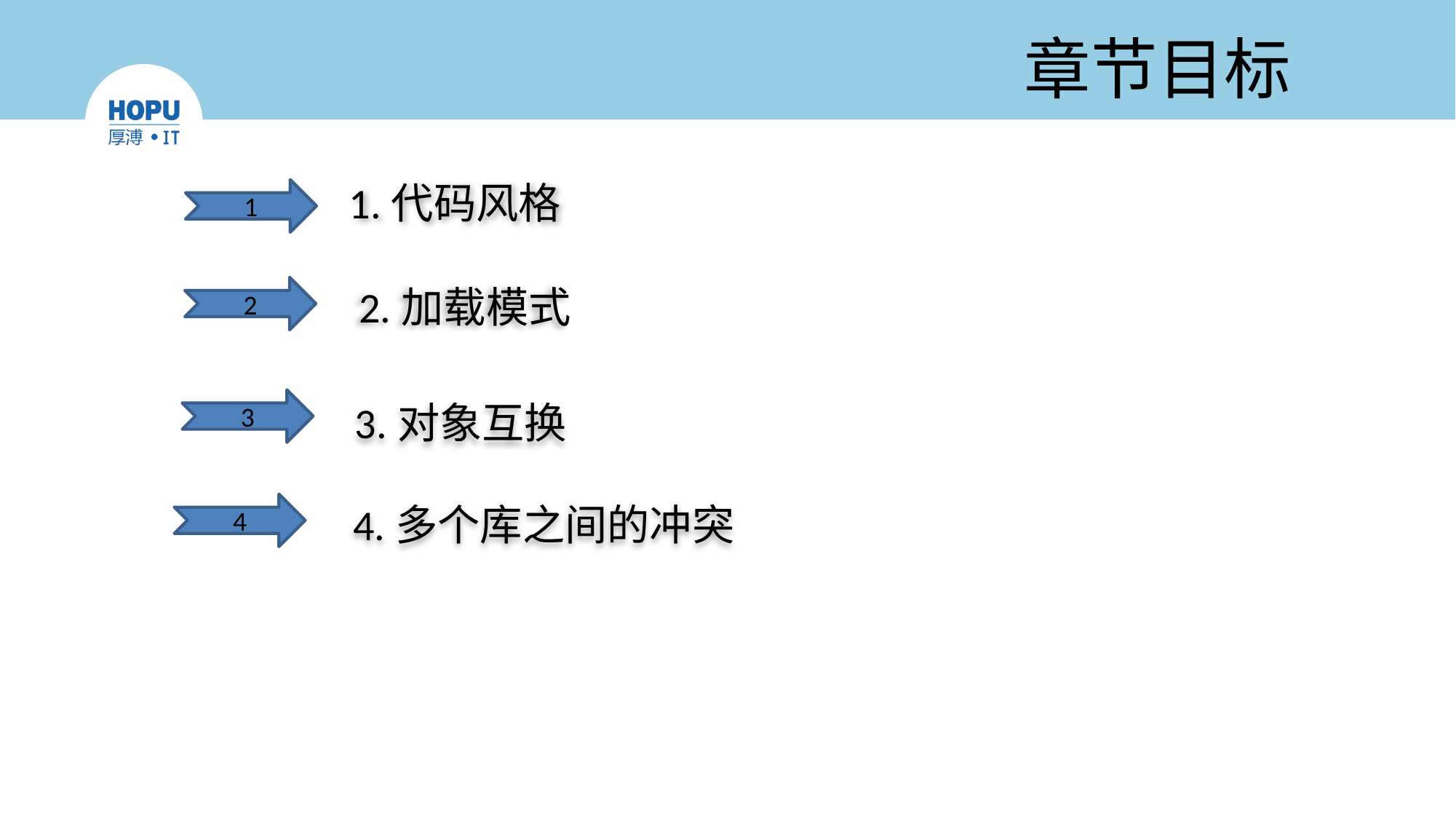

# 章节目标
1.代码风格
1
2.加载模式
2
3
3.对象互换
4.多个库之间的冲突
4